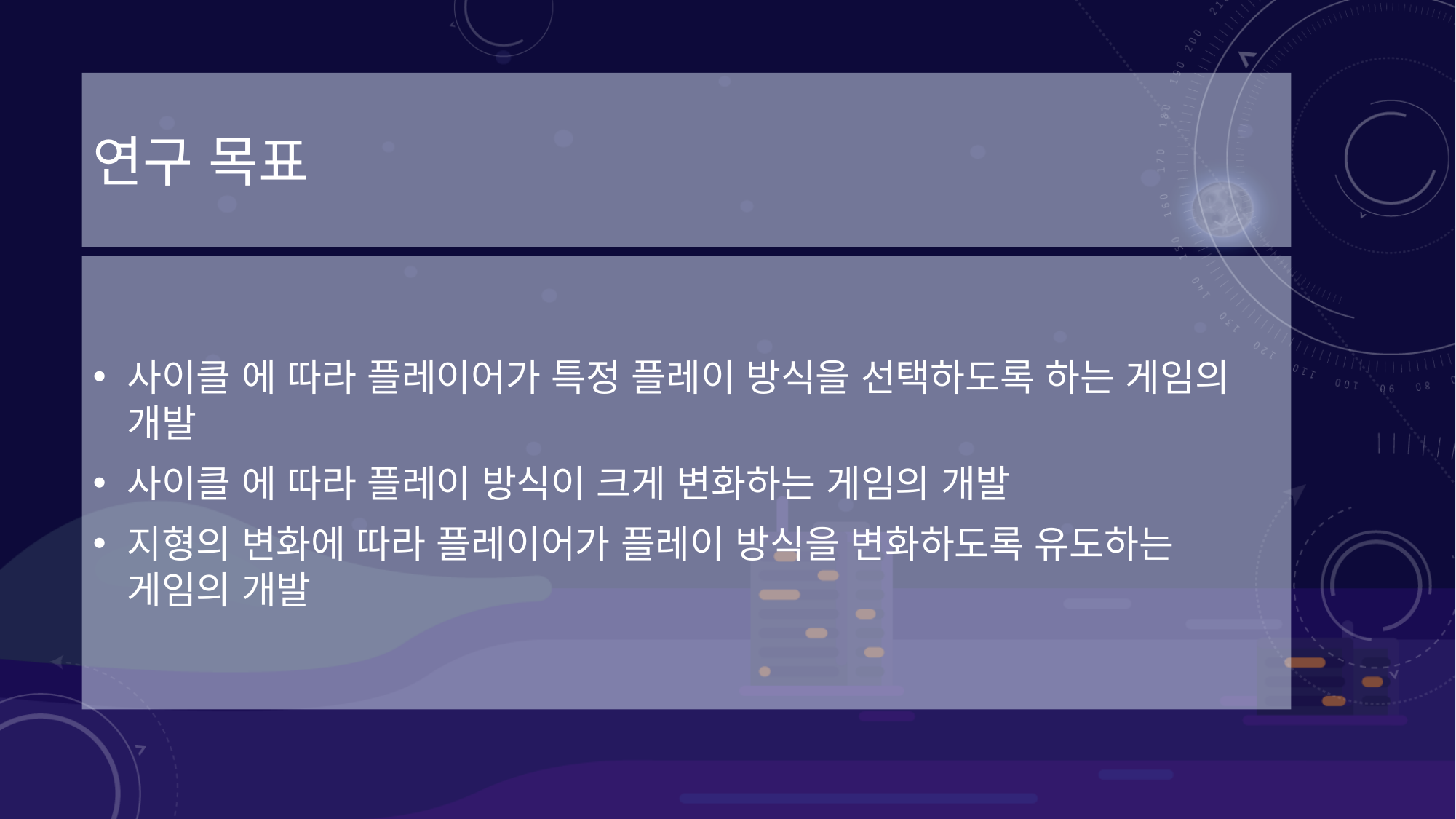

# 연구 목표
사이클 에 따라 플레이어가 특정 플레이 방식을 선택하도록 하는 게임의 개발
사이클 에 따라 플레이 방식이 크게 변화하는 게임의 개발
지형의 변화에 따라 플레이어가 플레이 방식을 변화하도록 유도하는 게임의 개발